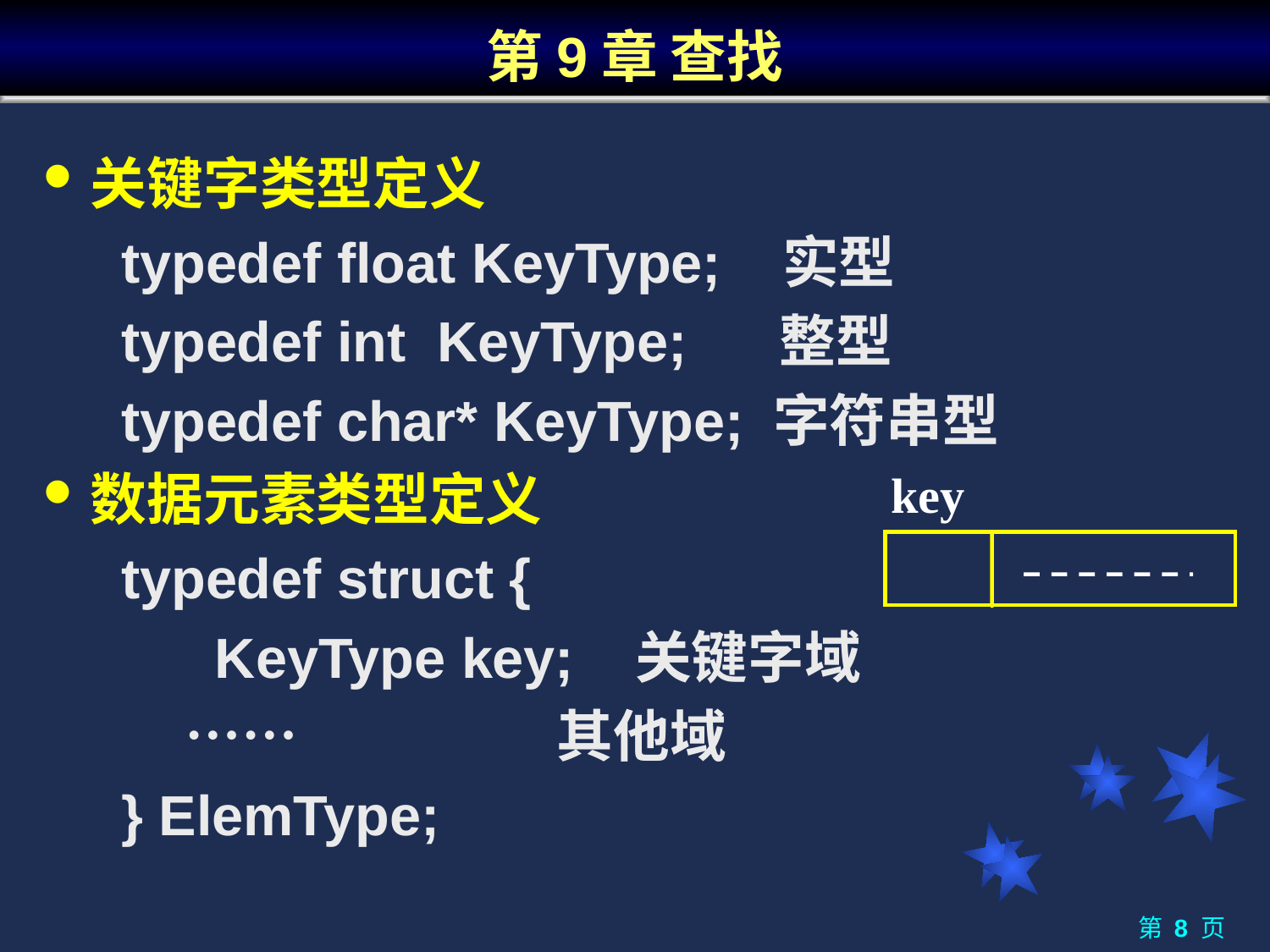

# 第9章 查找
关键字类型定义
     typedef float KeyType;   实型
     typedef int  KeyType;     整型
     typedef char* KeyType; 字符串型
数据元素类型定义
     typedef struct {
           KeyType key;   关键字域
           ……                   其他域
     } ElemType;
 key

第 8 页